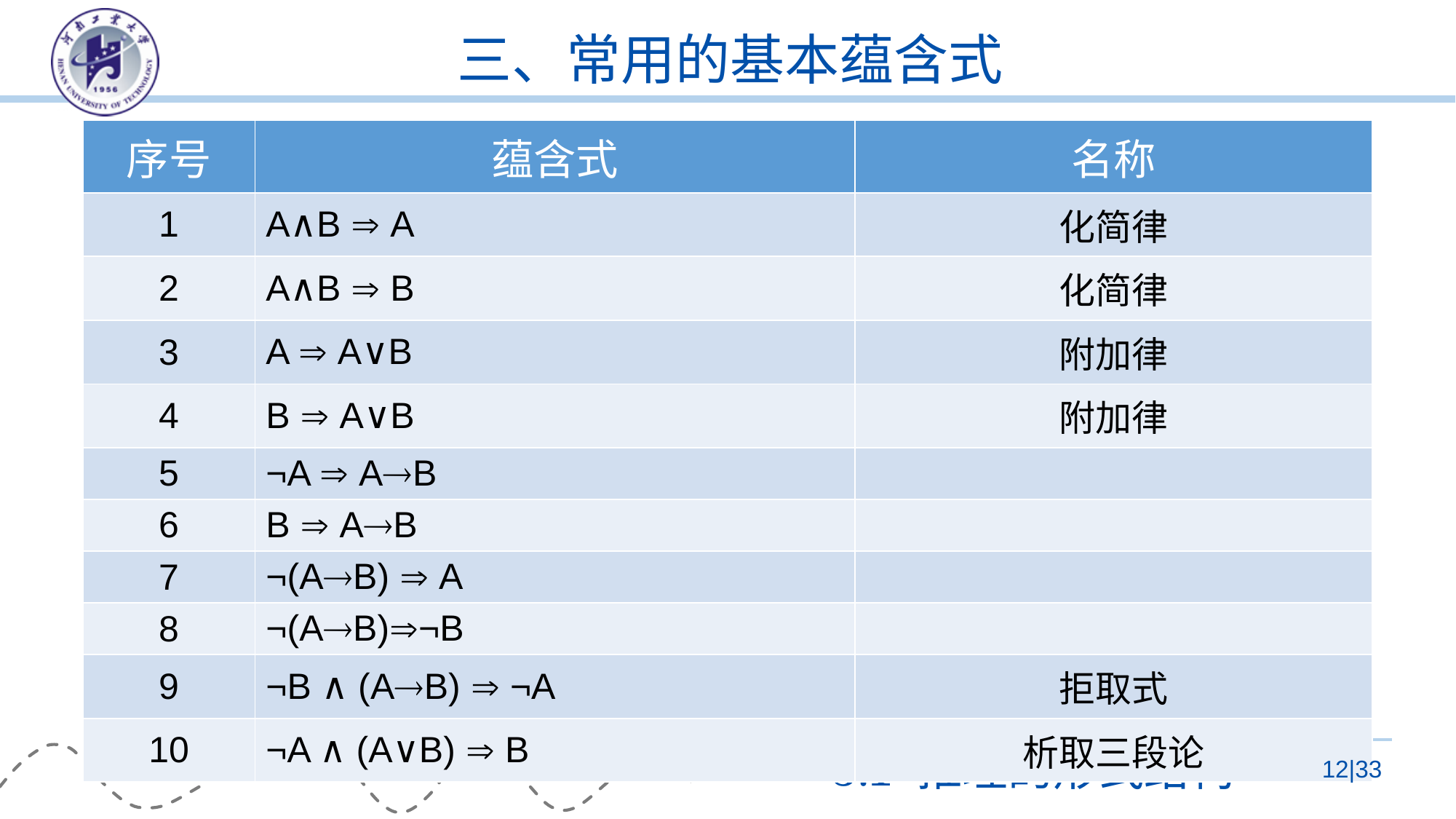

# 三、常用的基本蕴含式
| 序号 | 蕴含式 | 名称 |
| --- | --- | --- |
| 1 | A∧B ⇒ A | 化简律 |
| 2 | A∧B ⇒ B | 化简律 |
| 3 | A ⇒ A∨B | 附加律 |
| 4 | B ⇒ A∨B | 附加律 |
| 5 | ¬A ⇒ A→B |  |
| 6 | B ⇒ A→B |  |
| 7 | ¬(A→B) ⇒ A |  |
| 8 | ¬(A→B)⇒¬B |  |
| 9 | ¬B ∧ (A→B) ⇒ ¬A | 拒取式 |
| 10 | ¬A ∧ (A∨B) ⇒ B | 析取三段论 |
3.1 推理的形式结构
12|33